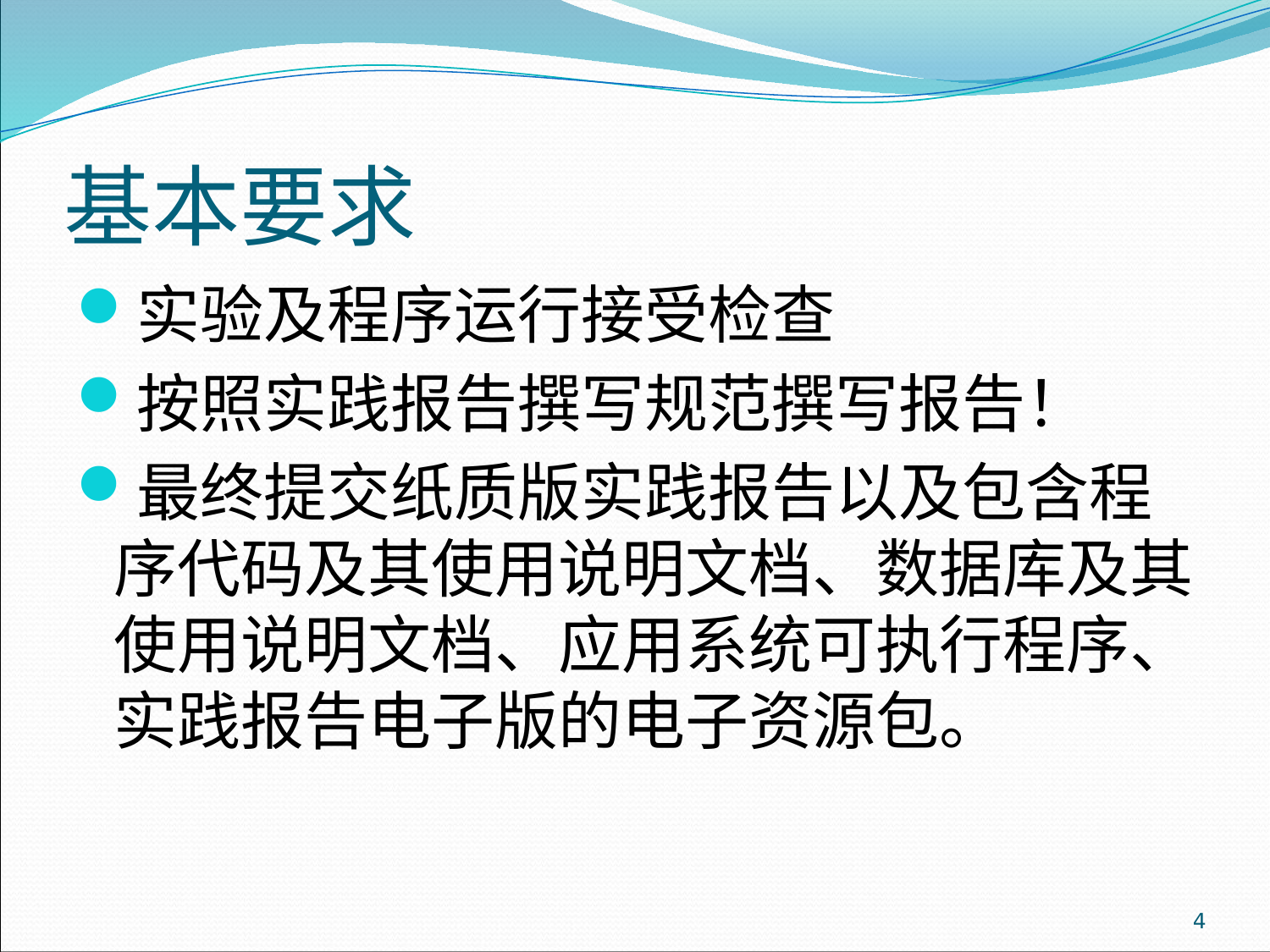

# 基本要求
实验及程序运行接受检查
按照实践报告撰写规范撰写报告！
最终提交纸质版实践报告以及包含程序代码及其使用说明文档、数据库及其使用说明文档、应用系统可执行程序、实践报告电子版的电子资源包。
4